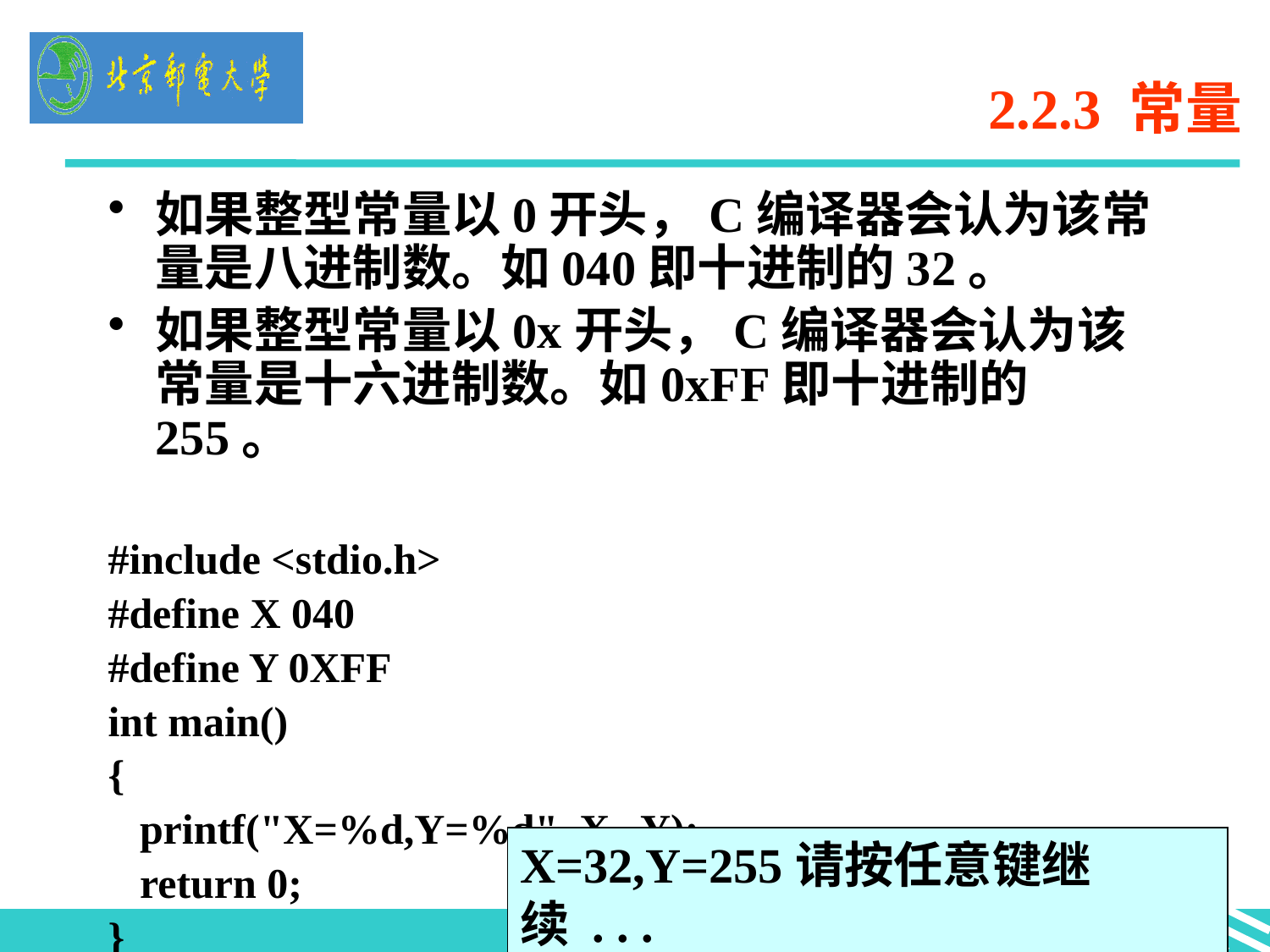

# 2.2.3 常量
如果整型常量以0开头，C编译器会认为该常量是八进制数。如040即十进制的32。
如果整型常量以0x开头，C编译器会认为该常量是十六进制数。如0xFF即十进制的255。

#include <stdio.h>
#define X 040
#define Y 0XFF
int main()
{
   printf("X=%d,Y=%d", X , Y);
   return 0;
}
X=32,Y=255请按任意键继续 . . .
51